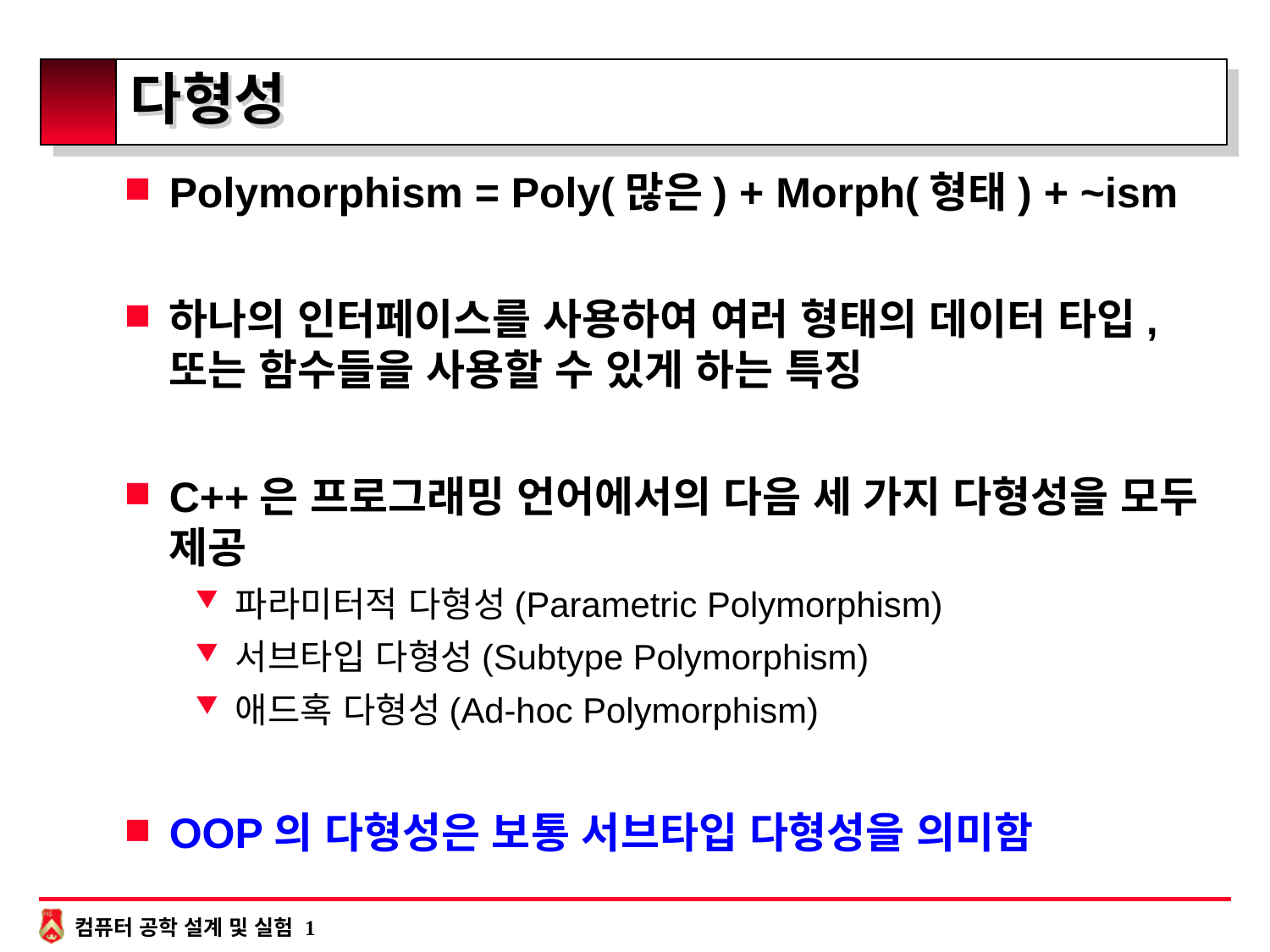

# 다형성
Polymorphism = Poly(많은) + Morph(형태) + ~ism

하나의 인터페이스를 사용하여 여러 형태의 데이터 타입, 또는 함수들을 사용할 수 있게 하는 특징

C++은 프로그래밍 언어에서의 다음 세 가지 다형성을 모두 제공
파라미터적 다형성(Parametric Polymorphism)
서브타입 다형성(Subtype Polymorphism)
애드혹 다형성(Ad-hoc Polymorphism)

OOP의 다형성은 보통 서브타입 다형성을 의미함